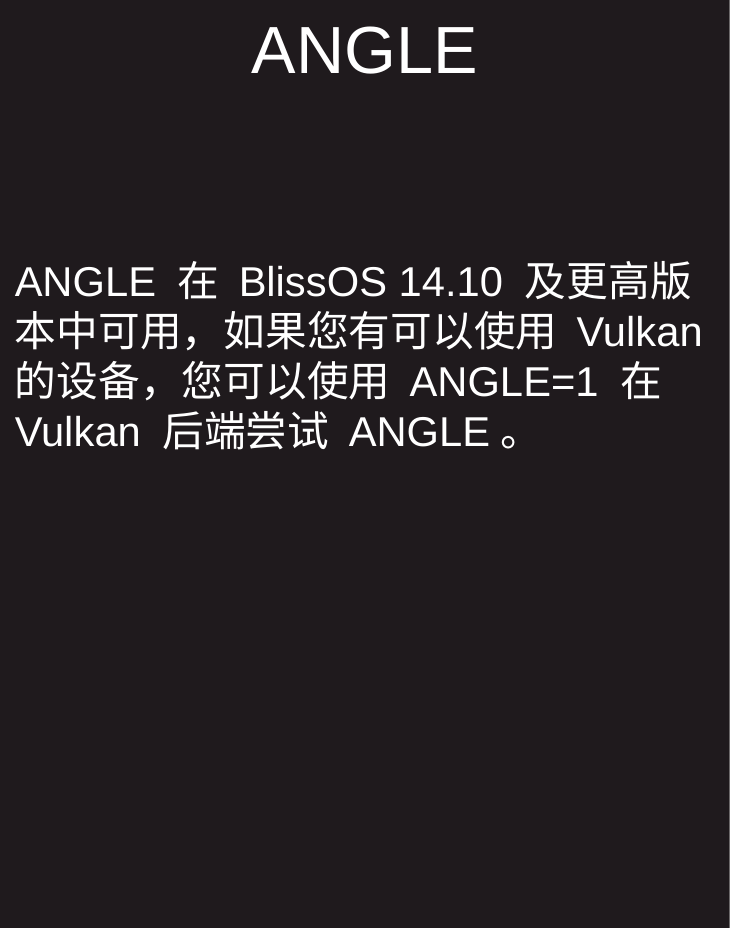

ANGLE
ANGLE 在 BlissOS 14.10 及更高版本中可用，如果您有可以使用 Vulkan 的设备，您可以使用 ANGLE=1 在 Vulkan 后端尝试 ANGLE。